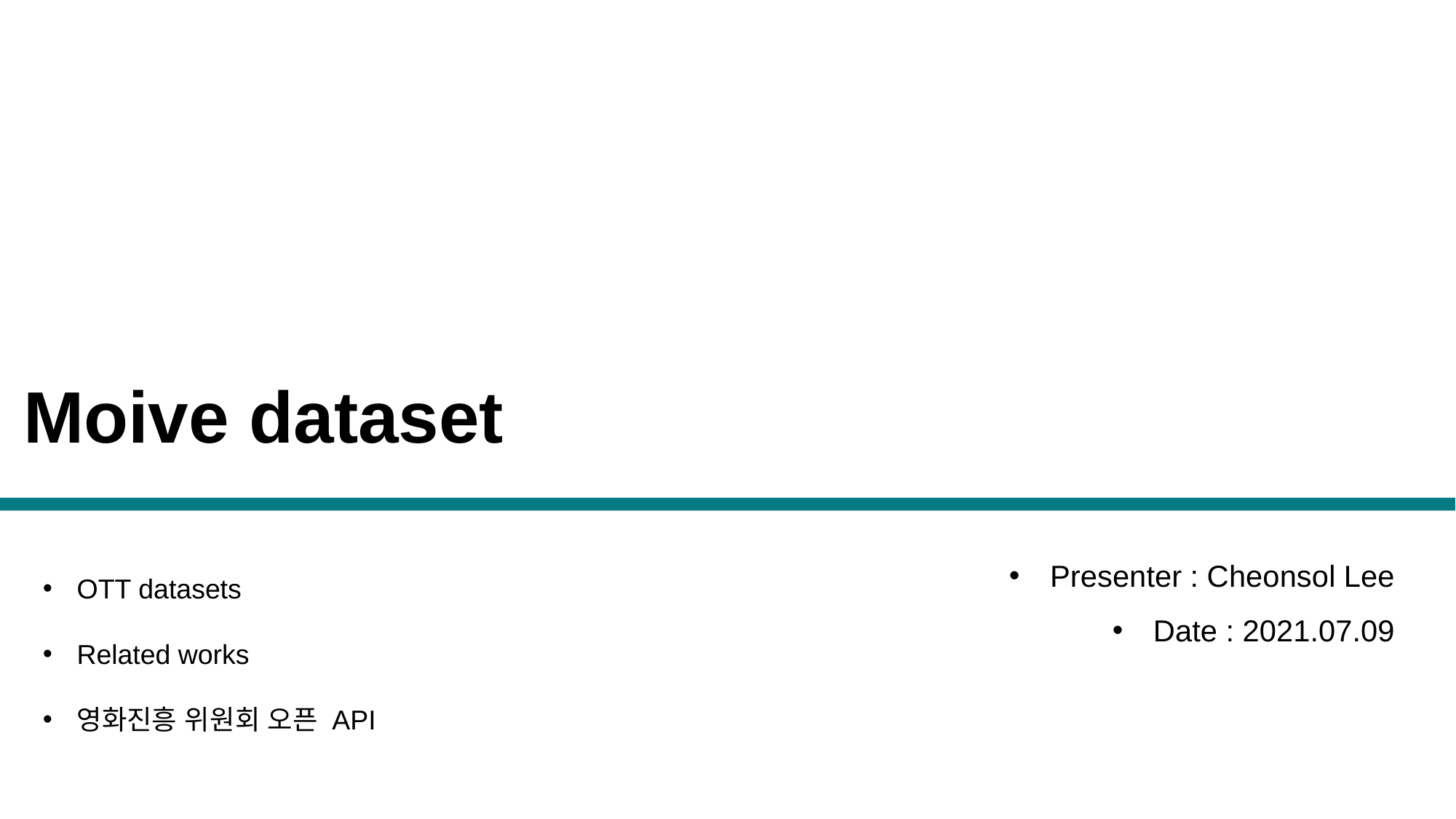

Moive dataset
OTT datasets
Related works
영화진흥 위원회 오픈 API
Presenter : Cheonsol Lee
Date : 2021.07.09